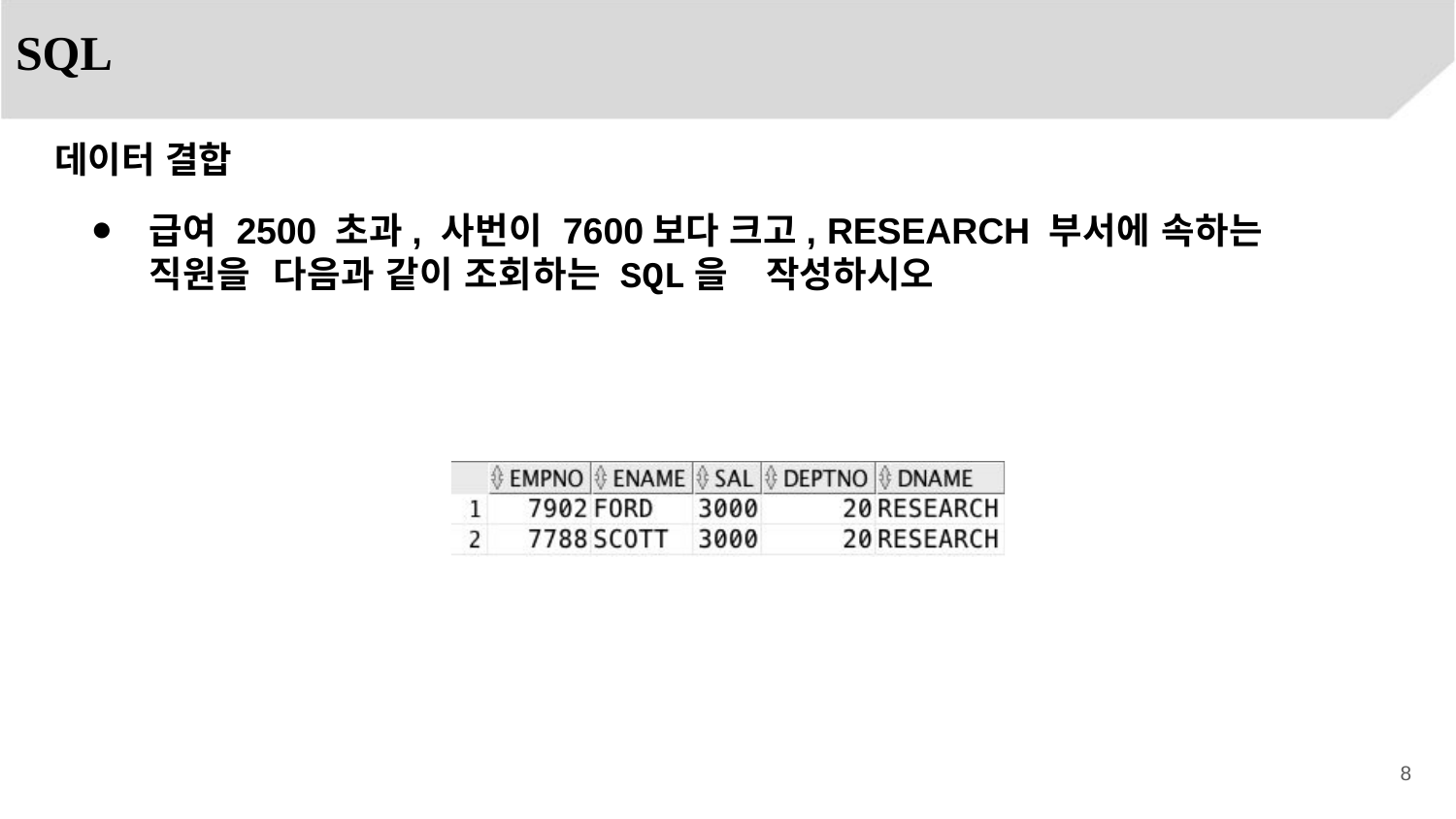

SQL

데이터 결합

급여 2500 초과, 사번이 7600보다 크고, RESEARCH 부서에 속하는 직원을  다음과 같이 조회하는 SQL을	작성하시오

8